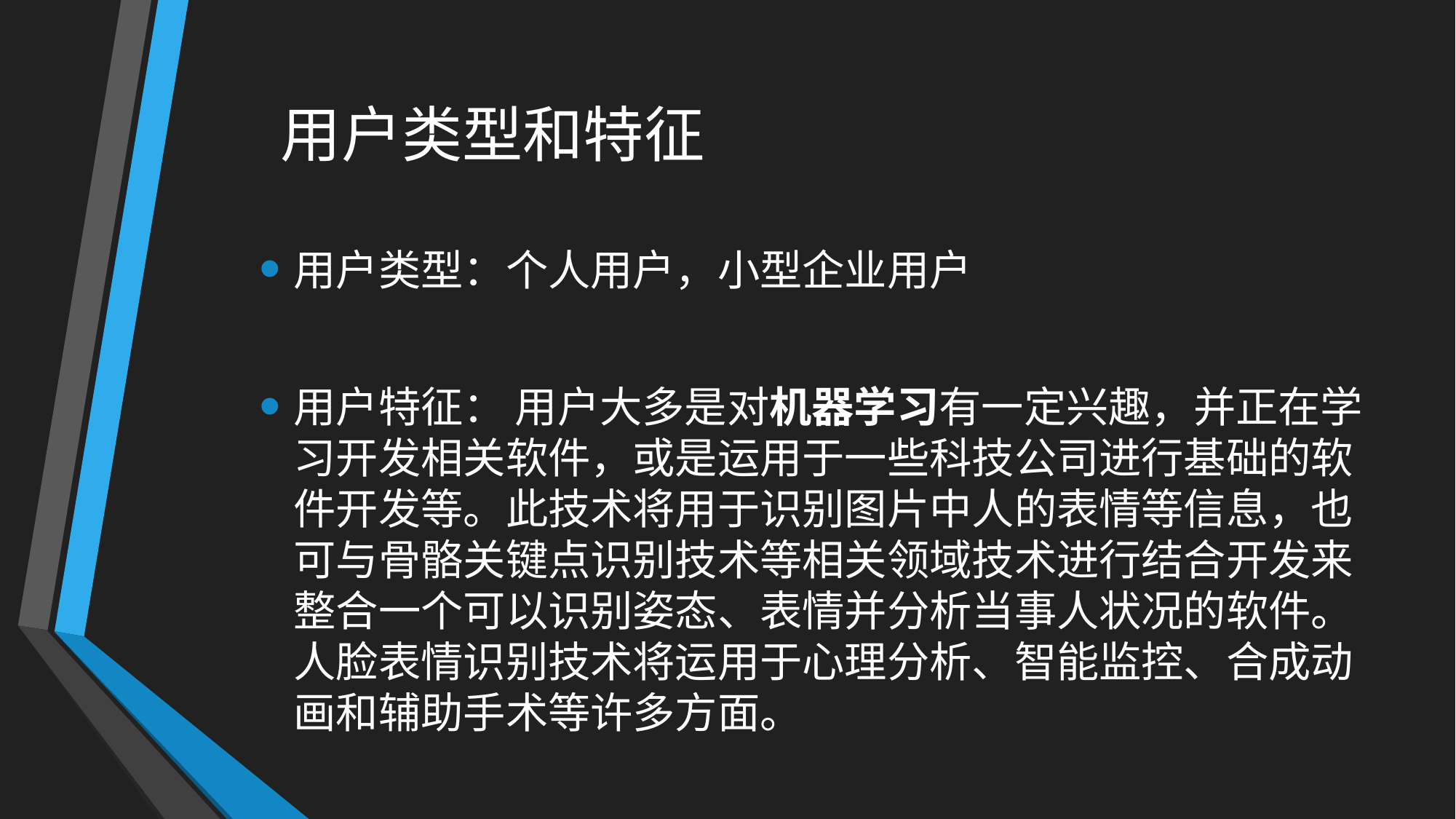

# 用户类型和特征
用户类型：个人用户，小型企业用户

用户特征： 用户大多是对机器学习有一定兴趣，并正在学习开发相关软件，或是运用于一些科技公司进行基础的软件开发等。此技术将用于识别图片中人的表情等信息，也可与骨骼关键点识别技术等相关领域技术进行结合开发来整合一个可以识别姿态、表情并分析当事人状况的软件。人脸表情识别技术将运用于心理分析、智能监控、合成动画和辅助手术等许多方面。